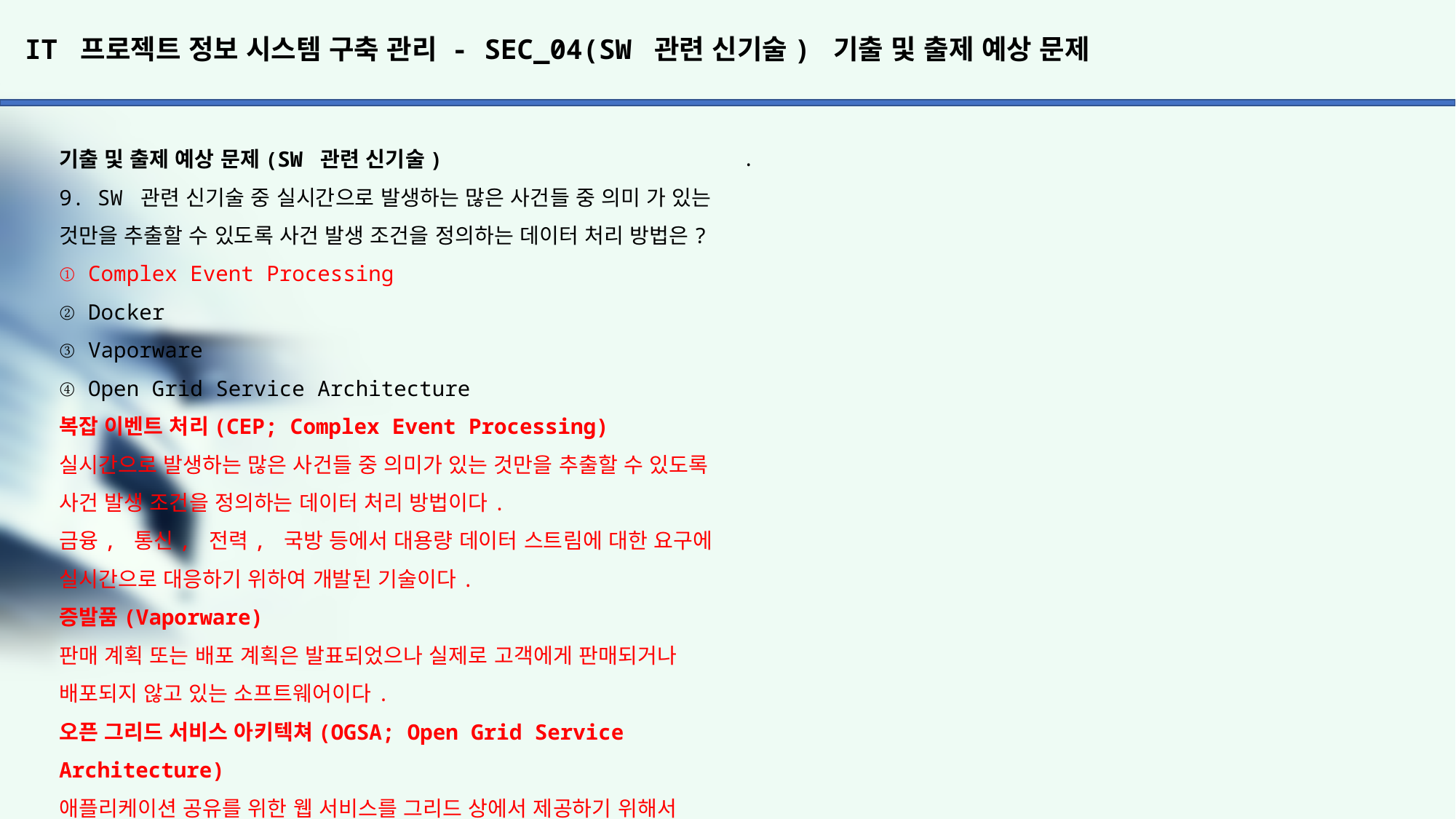

# IT 프로젝트 정보 시스템 구축 관리 - SEC_04(SW 관련 신기술) 기출 및 출제 예상 문제
.
기출 및 출제 예상 문제(SW 관련 신기술)
9. SW 관련 신기술 중 실시간으로 발생하는 많은 사건들 중 의미 가 있는 것만을 추출할 수 있도록 사건 발생 조건을 정의하는 데이터 처리 방법은?
① Complex Event Processing
② Docker
③ Vaporware
④ Open Grid Service Architecture
복잡 이벤트 처리(CEP; Complex Event Processing)
실시간으로 발생하는 많은 사건들 중 의미가 있는 것만을 추출할 수 있도록 사건 발생 조건을 정의하는 데이터 처리 방법이다.
금융, 통신, 전력, 국방 등에서 대용량 데이터 스트림에 대한 요구에 실시간으로 대응하기 위하여 개발된 기술이다.
증발품(Vaporware)
판매 계획 또는 배포 계획은 발표되었으나 실제로 고객에게 판매되거나 배포되지 않고 있는 소프트웨어이다.
오픈 그리드 서비스 아키텍쳐(OGSA; Open Grid Service Architecture)
애플리케이션 공유를 위한 웹 서비스를 그리드 상에서 제공하기 위해서 만든 개방형 표준이다.
웹 서비스 표준을 적극적으로 따르고 기존의 웹 개발 툴들을 그대로 사용할 수 있다는 장점이 있다.
10. SW 관련 신기술 중 컴퓨터 등을 사용하여 실제와 유사하지만 실제가 아닌 환경이나 상황을 구현하는 기술은?
① Expert System
② Virtual Reality
③ Augmented Reality
④ Mixed Reality
가상 현실(Virtual Reality)
▶ 컴퓨터 등을 사용하여 실제와 유사하지만 실제가 아닌 환경 이나 상황을 구현하는 기술이다.
전문가 시스템(Expert System)
▶ 의료 진단 등과 같은 특정 분야의 전문가가 수행하는 고도의 업무를 지원하기 위한 컴퓨터 응용 프로그램이다.
▶ 지식 베이스(Knowledge Base)라는 데이터베이스와 지식 베이스에 기초하여 추론을 실행하는 추론 기구(Inference Engine)
를 활용하여 결정을 내리거나 문제를 해결한다.
증강현실(AR; Augmented Reality)
▶ 실제 촬영한 화면에 가상의 정보를 부가하여 보여주는 기술이다.
혼합현실(MR; Mixed Reality)
▶ 가상현실과 현실 세계를 합쳐, 현실의 물리적인 객체와 가상의 객체가 상호 작용할 수 있는 환경을 구현하는 기술이다.